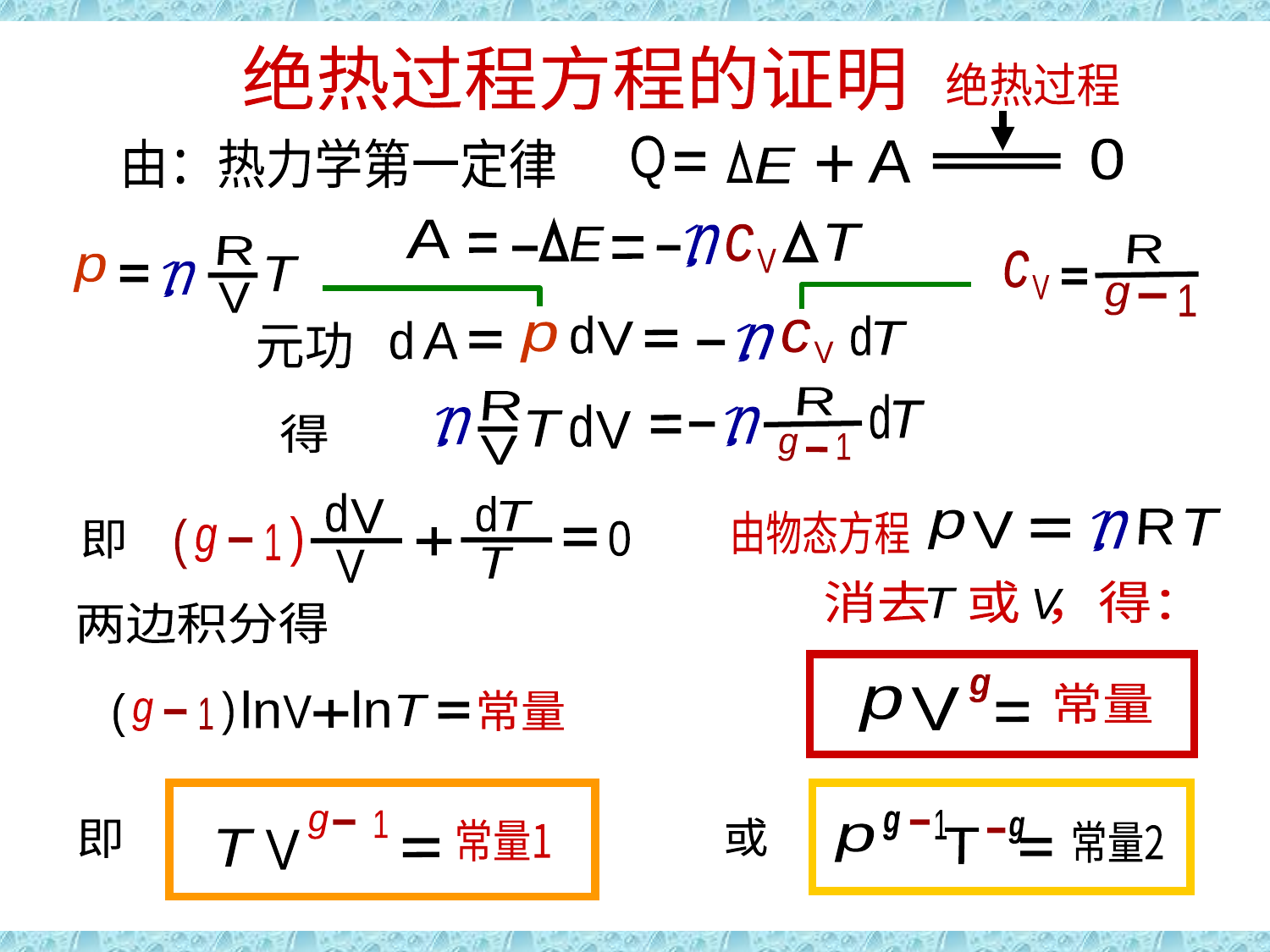

推导绝热方程
绝热过程方程的证明
绝热过程

Q
A

E
由：热力学第一定律
0
A
T
c
V
ν

E

R
c
V

γ
1

R
p
T

ν

V

d
T
d
V
c
V
d
p
A

ν

元功
R
R
d
T
d
V
ν

ν

T

1
γ
V

得
d
V
d
T
)
(
1
γ

0

T
V
即
两边积分得
常量
ln
ln
)
(
T
V
1
γ

R
T
p
V
ν

由物态方程
消去   或  ，得：
T
V

γ
常量
p
V

1

γ
γ

或
常量2
p
T

1
γ

T
V
常量1
即